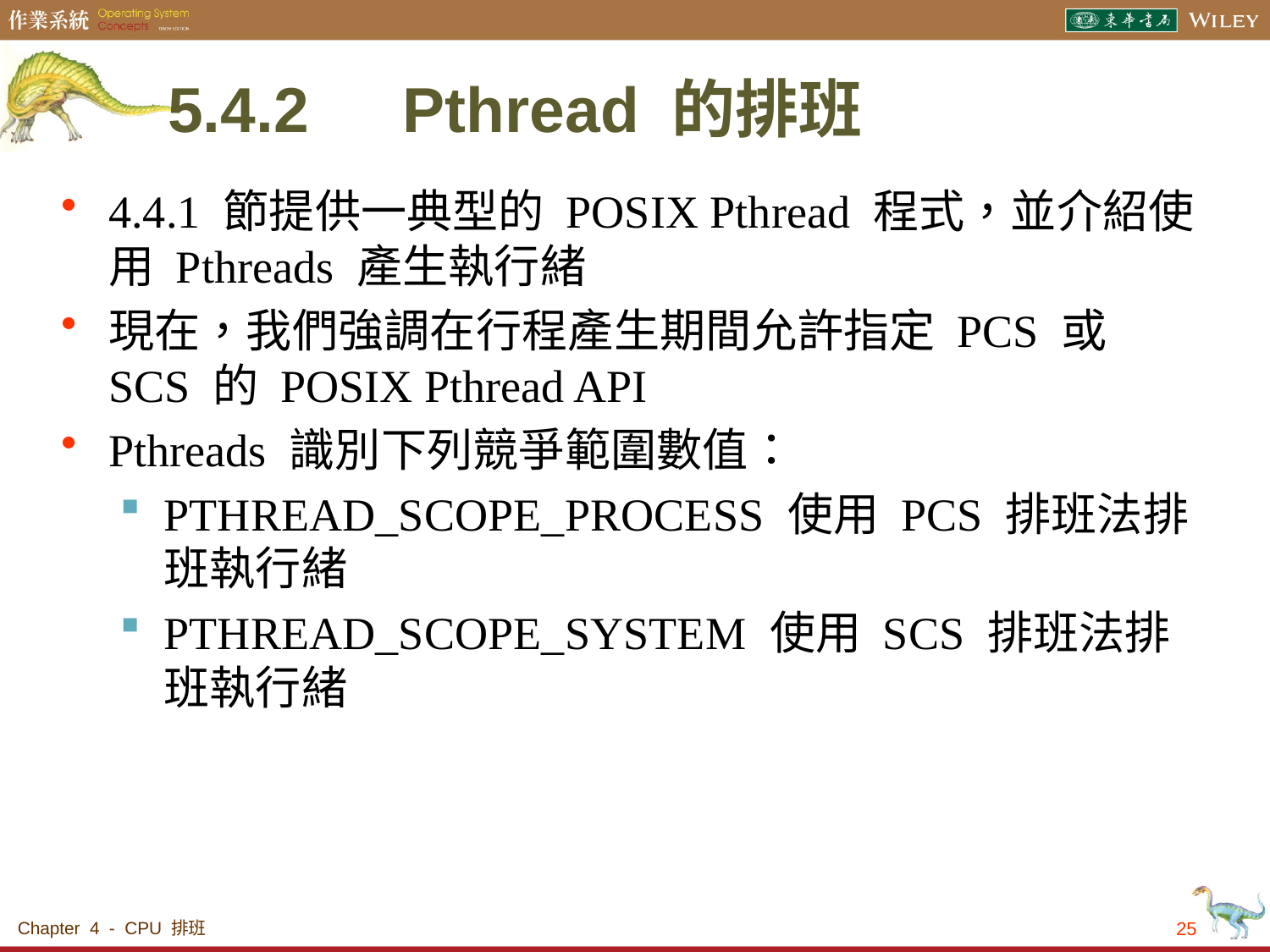

# 5.4.2　Pthread 的排班
4.4.1 節提供一典型的 POSIX Pthread 程式，並介紹使用 Pthreads 產生執行緒
現在，我們強調在行程產生期間允許指定 PCS 或 SCS 的 POSIX Pthread API
Pthreads 識別下列競爭範圍數值：
PTHREAD_SCOPE_PROCESS 使用 PCS 排班法排班執行緒
PTHREAD_SCOPE_SYSTEM 使用 SCS 排班法排班執行緒
Chapter  4  -  CPU 排班
25